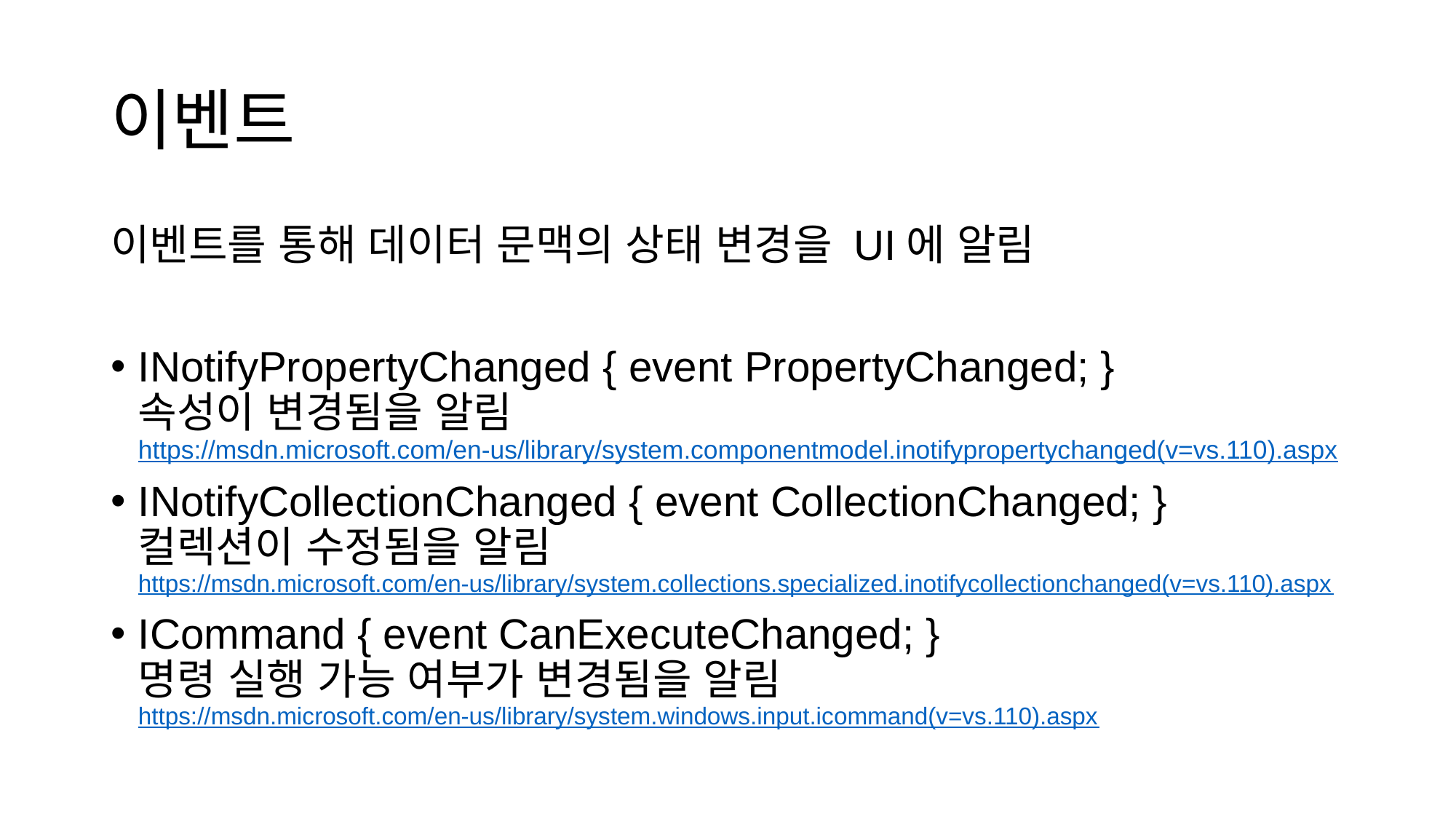

# 이벤트
이벤트를 통해 데이터 문맥의 상태 변경을 UI에 알림

INotifyPropertyChanged { event PropertyChanged; }
속성이 변경됨을 알림
https://msdn.microsoft.com/en-us/library/system.componentmodel.inotifypropertychanged(v=vs.110).aspx
INotifyCollectionChanged { event CollectionChanged; }
컬렉션이 수정됨을 알림
https://msdn.microsoft.com/en-us/library/system.collections.specialized.inotifycollectionchanged(v=vs.110).aspx
ICommand { event CanExecuteChanged; }
명령 실행 가능 여부가 변경됨을 알림
https://msdn.microsoft.com/en-us/library/system.windows.input.icommand(v=vs.110).aspx